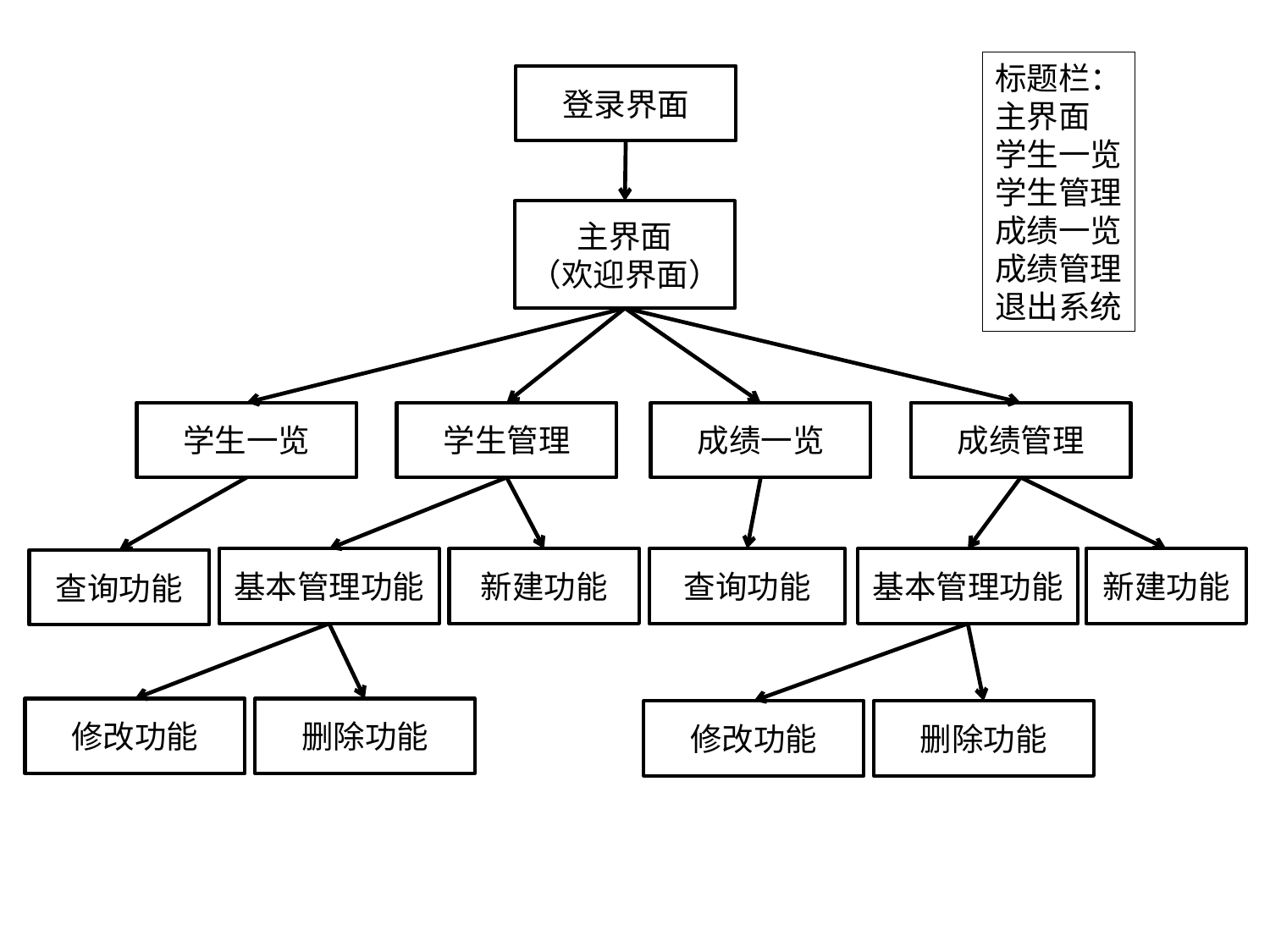

标题栏：
主界面
学生一览
学生管理
成绩一览
成绩管理
退出系统
登录界面
主界面
（欢迎界面）
学生一览
学生管理
成绩一览
成绩管理
基本管理功能
新建功能
查询功能
基本管理功能
新建功能
查询功能
修改功能
删除功能
修改功能
删除功能